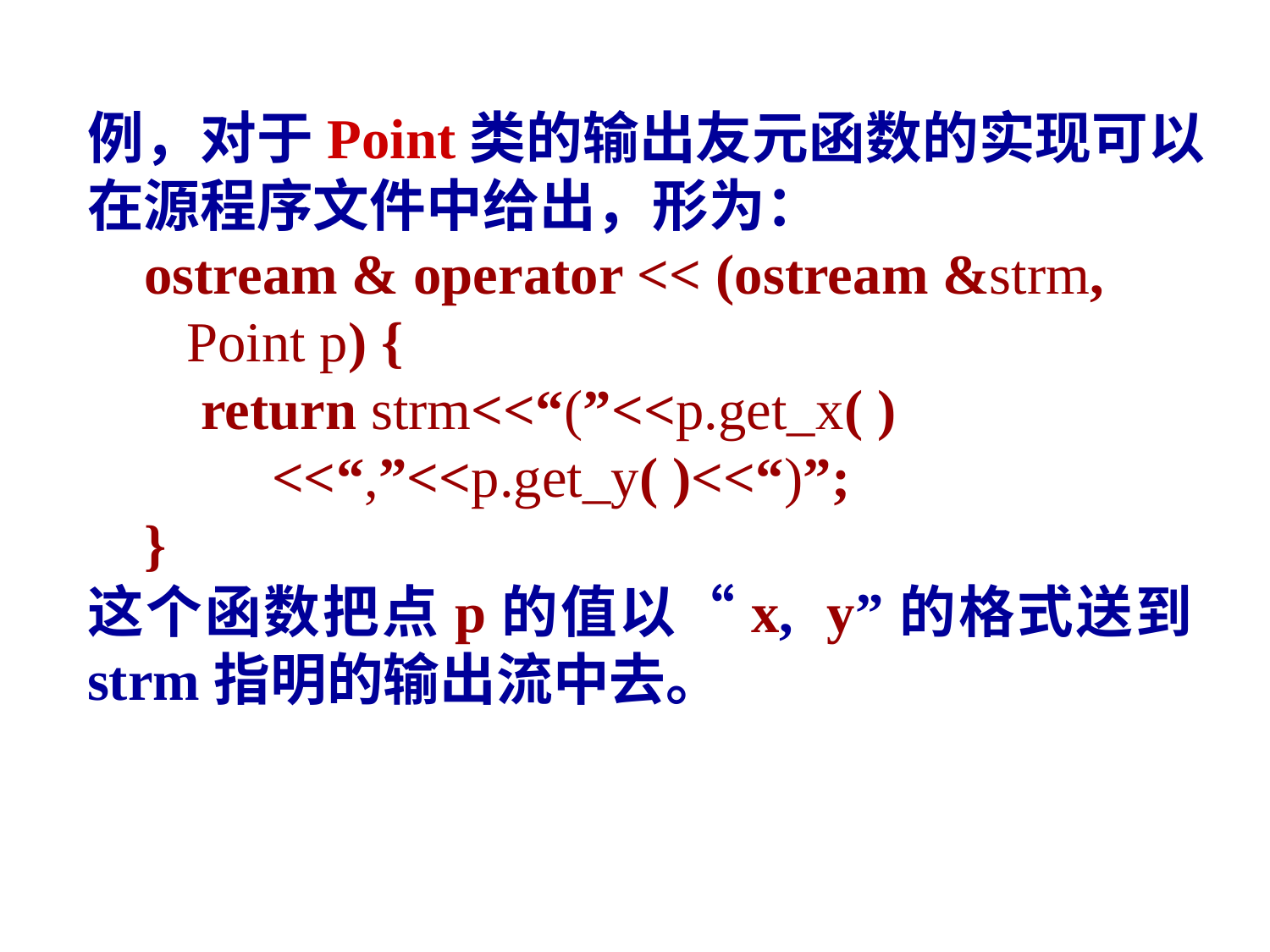

#
例，对于Point类的输出友元函数的实现可以在源程序文件中给出，形为：
    ostream & operator << (ostream &strm,
       Point p) {
        return strm<<“(”<<p.get_x( )
             <<“,”<<p.get_y( )<<“)”;
    }
这个函数把点p的值以“x,  y”的格式送到strm指明的输出流中去。
59